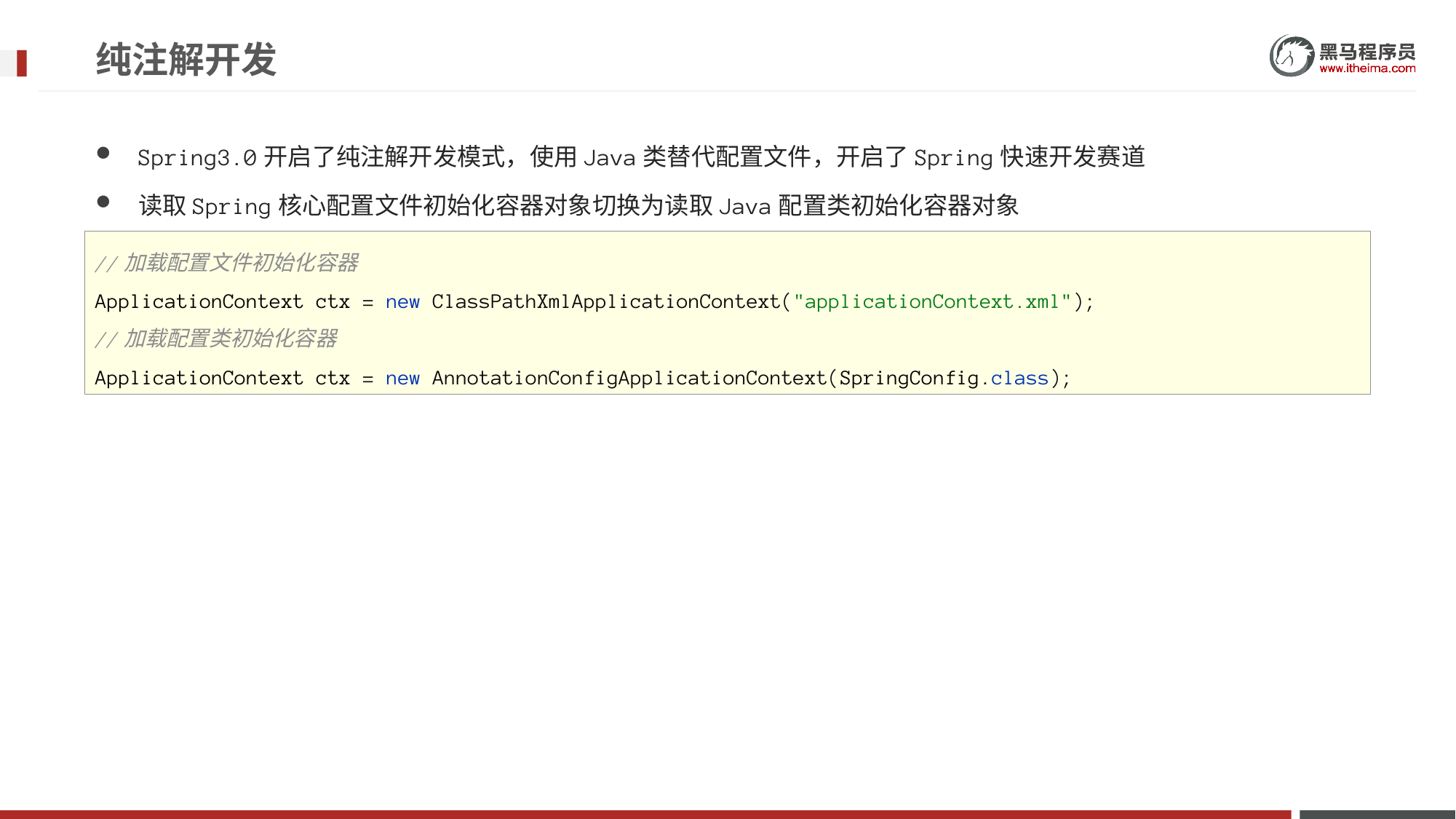

纯注解开发
Spring3.0开启了纯注解开发模式，使用Java类替代配置文件，开启了Spring快速开发赛道
读取Spring核心配置文件初始化容器对象切换为读取Java配置类初始化容器对象

//加载配置文件初始化容器
ApplicationContext ctx = new ClassPathXmlApplicationContext("applicationContext.xml");
//加载配置类初始化容器
ApplicationContext ctx = new AnnotationConfigApplicationContext(SpringConfig.class);